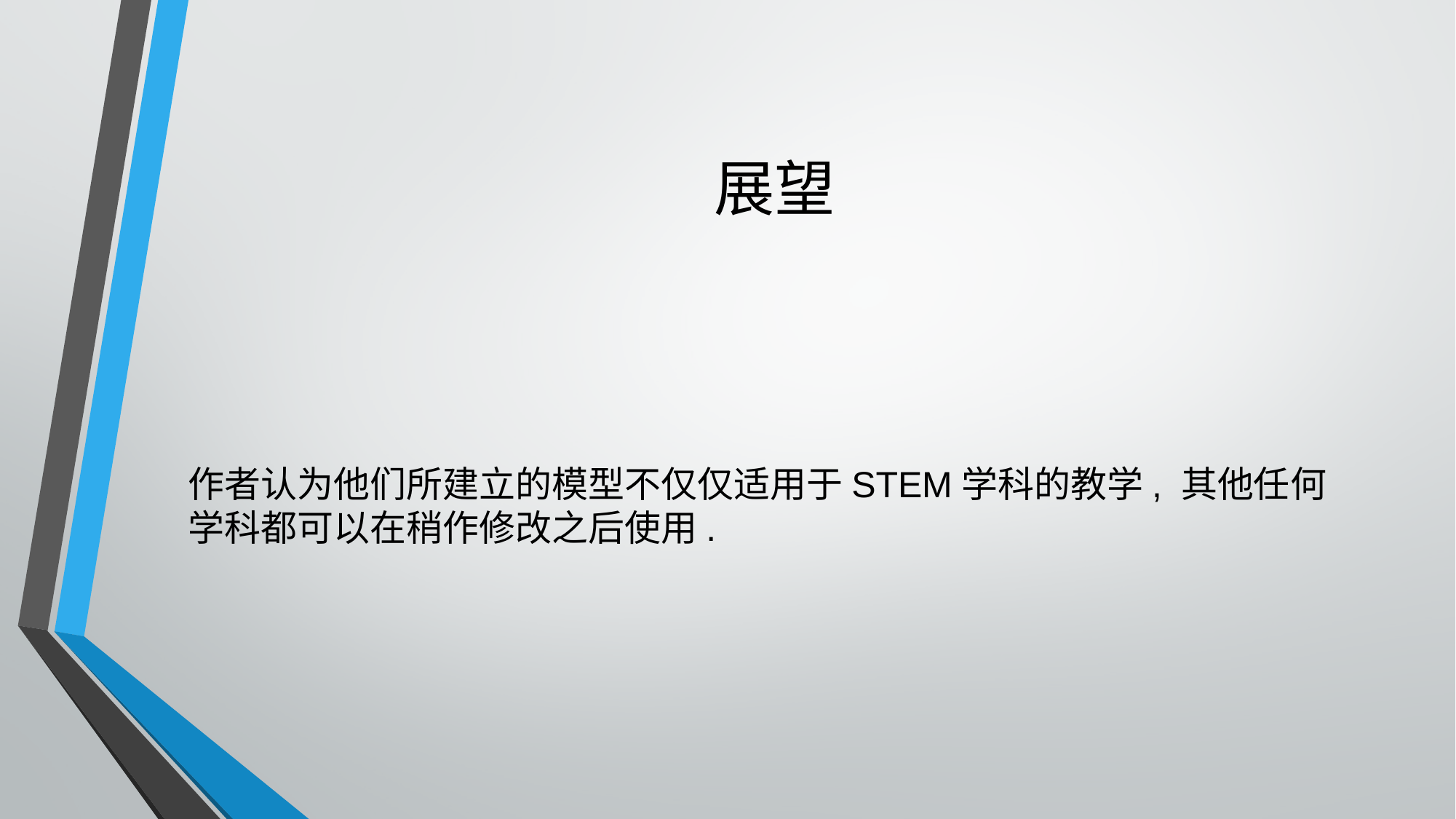

# 展望
作者认为他们所建立的模型不仅仅适用于STEM学科的教学, 其他任何学科都可以在稍作修改之后使用.